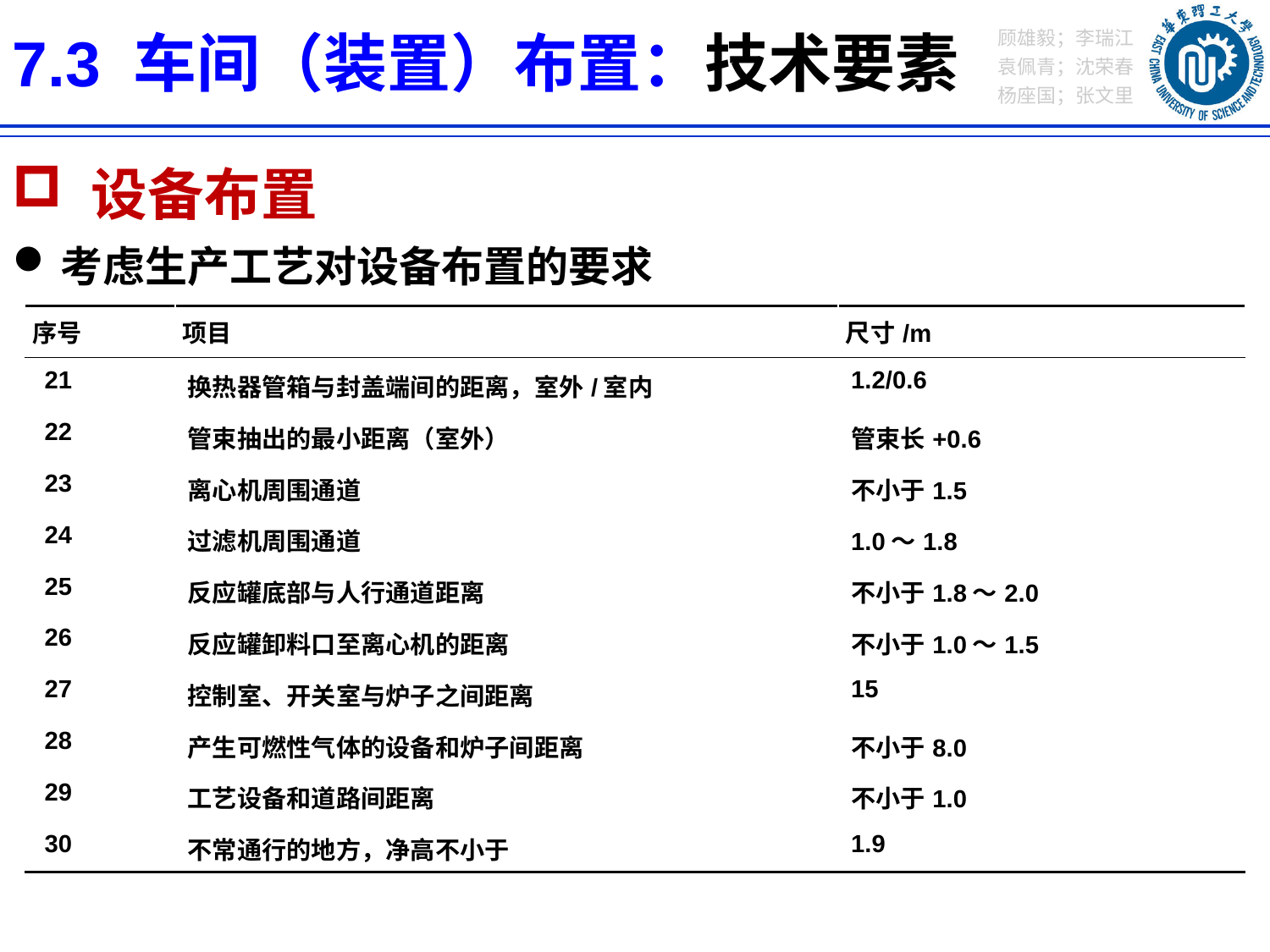

7.3 车间（装置）布置：技术要素
 设备布置
考虑生产工艺对设备布置的要求
| 序号 | 项目 | 尺寸/m |
| --- | --- | --- |
| 21 | 换热器管箱与封盖端间的距离，室外/室内 | 1.2/0.6 |
| 22 | 管束抽出的最小距离（室外） | 管束长+0.6 |
| 23 | 离心机周围通道 | 不小于1.5 |
| 24 | 过滤机周围通道 | 1.0～1.8 |
| 25 | 反应罐底部与人行通道距离 | 不小于1.8～2.0 |
| 26 | 反应罐卸料口至离心机的距离 | 不小于1.0～1.5 |
| 27 | 控制室、开关室与炉子之间距离 | 15 |
| 28 | 产生可燃性气体的设备和炉子间距离 | 不小于8.0 |
| 29 | 工艺设备和道路间距离 | 不小于1.0 |
| 30 | 不常通行的地方，净高不小于 | 1.9 |